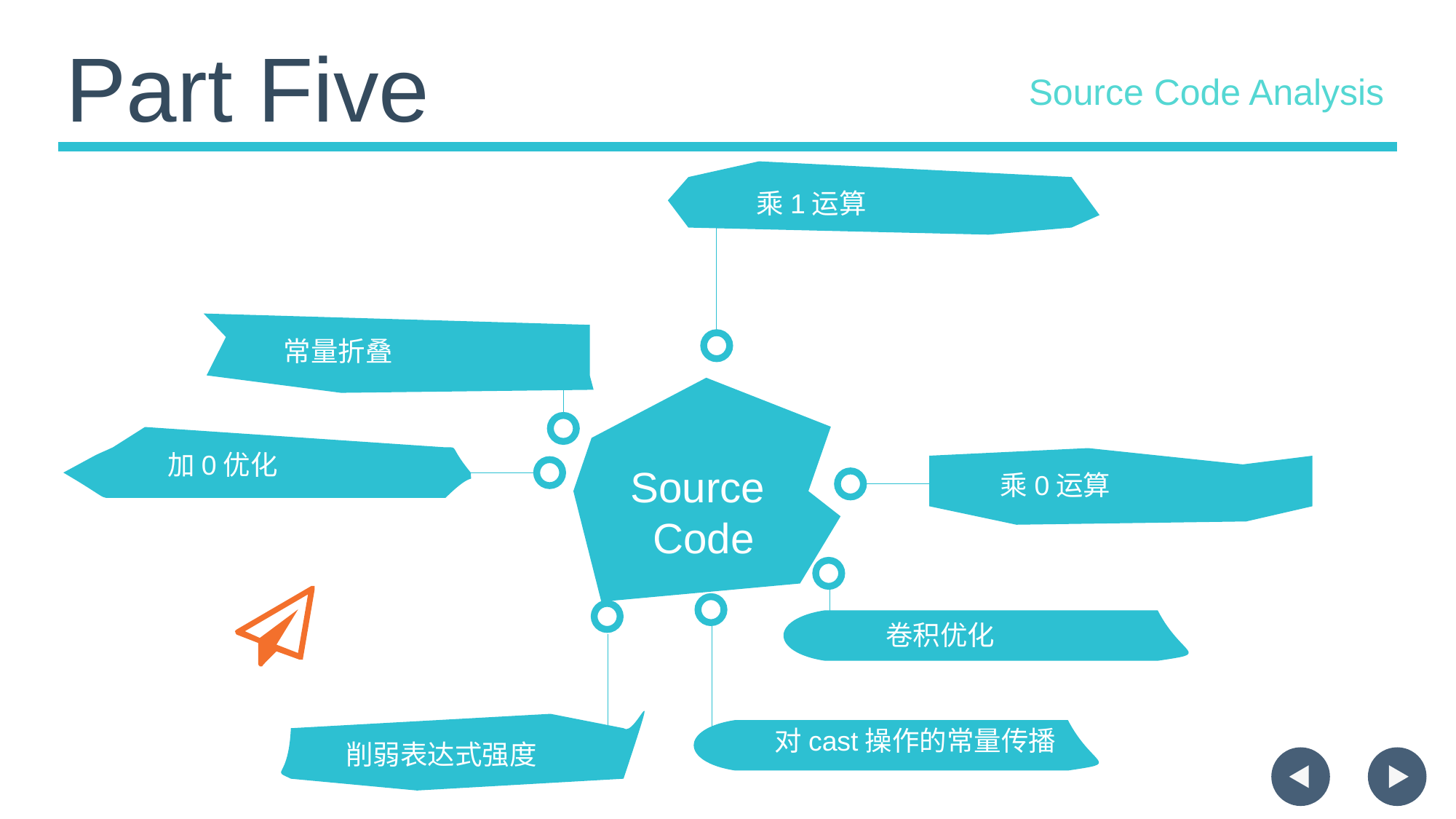

Part Five
Source Code Analysis

乘1运算

常量折叠

加0优化

Source
Code

乘0运算

卷积优化

对cast操作的常量传播

削弱表达式强度